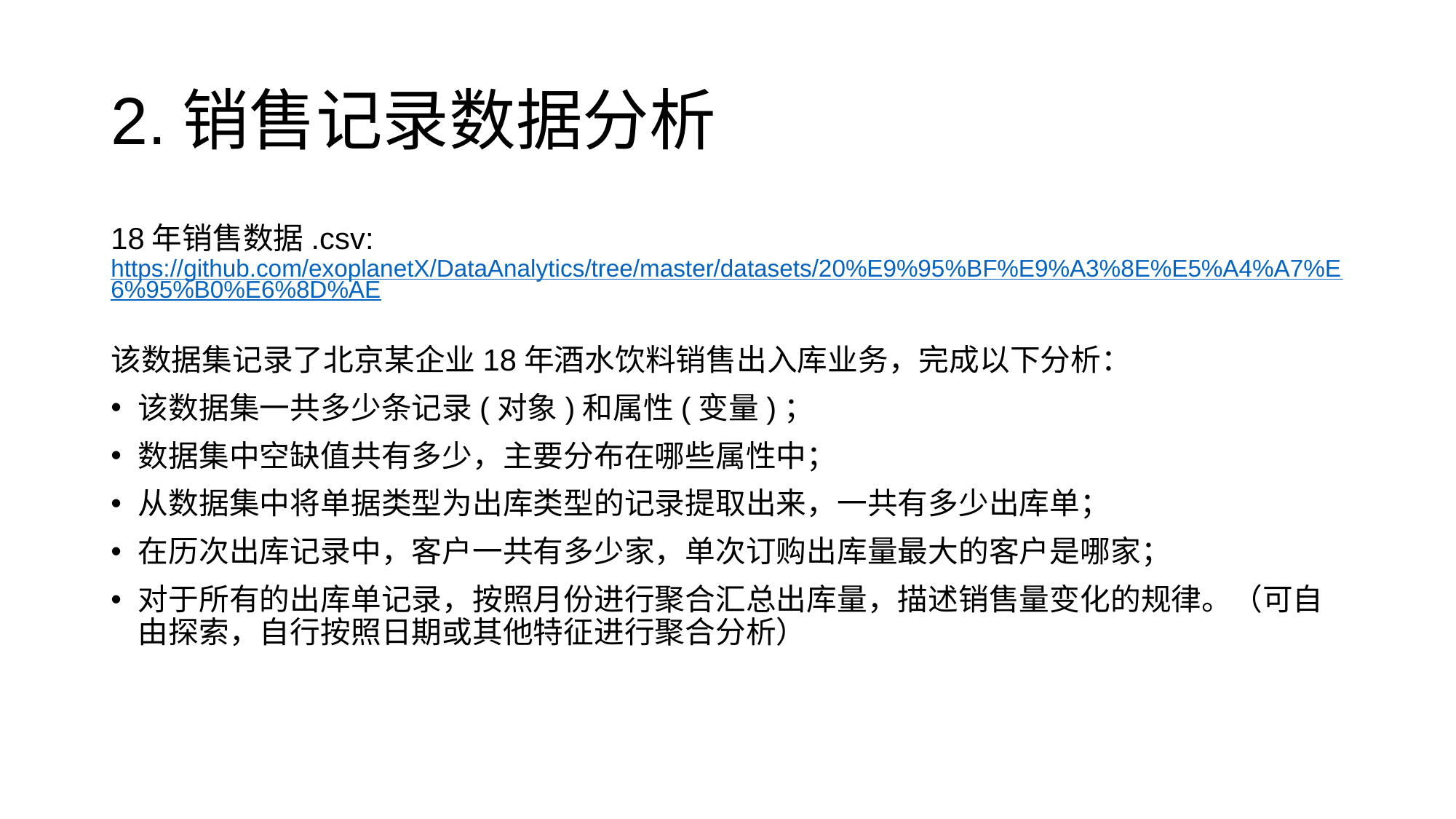

# 2.销售记录数据分析
18年销售数据.csv:  https://github.com/exoplanetX/DataAnalytics/tree/master/datasets/20%E9%95%BF%E9%A3%8E%E5%A4%A7%E6%95%B0%E6%8D%AE
该数据集记录了北京某企业18年酒水饮料销售出入库业务，完成以下分析：
该数据集一共多少条记录(对象)和属性(变量)；
数据集中空缺值共有多少，主要分布在哪些属性中；
从数据集中将单据类型为出库类型的记录提取出来，一共有多少出库单；
在历次出库记录中，客户一共有多少家，单次订购出库量最大的客户是哪家；
对于所有的出库单记录，按照月份进行聚合汇总出库量，描述销售量变化的规律。（可自由探索，自行按照日期或其他特征进行聚合分析）